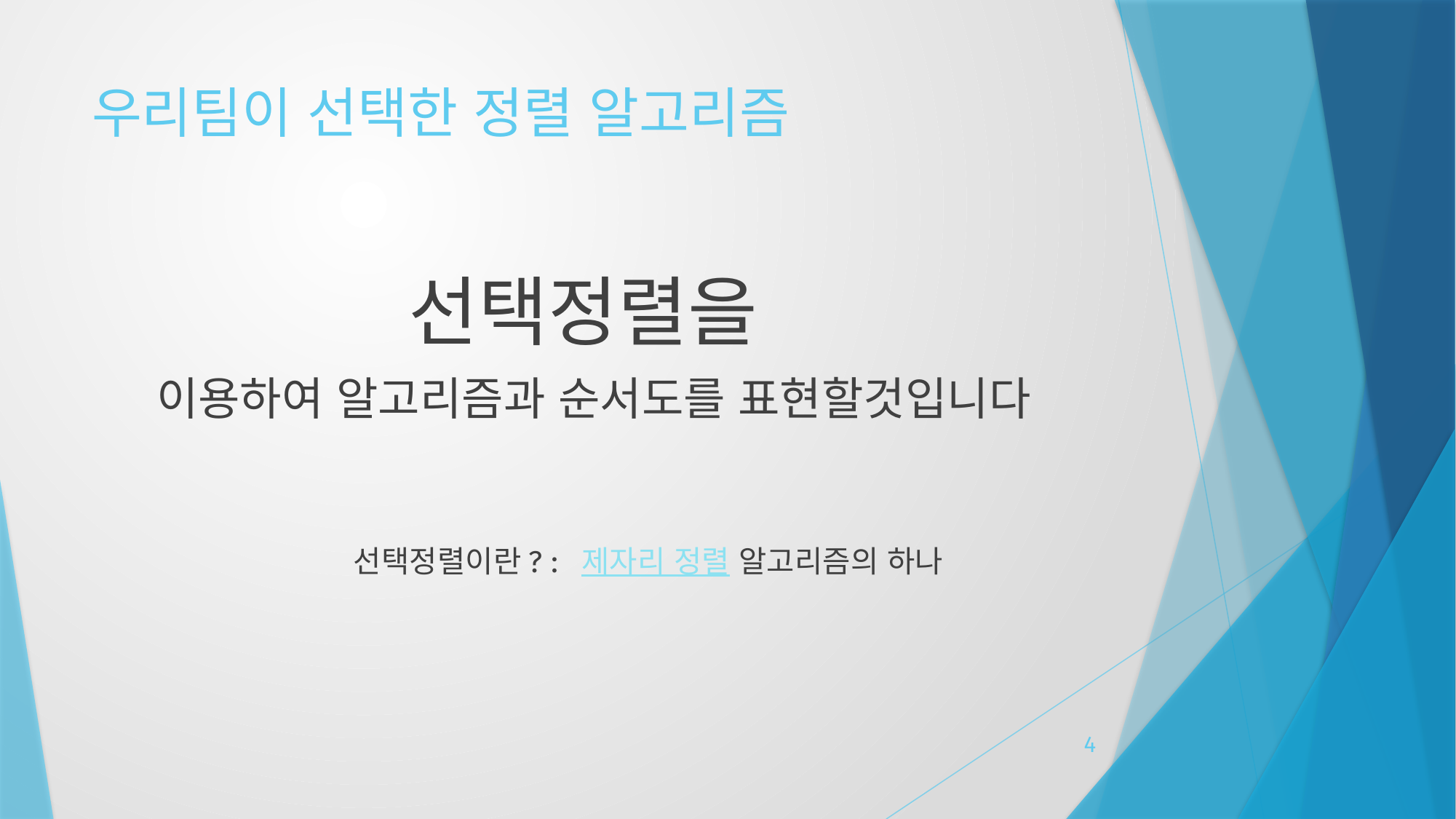

# 우리팀이 선택한 정렬 알고리즘
선택정렬을
이용하여 알고리즘과 순서도를 표현할것입니다

	선택정렬이란? :  제자리 정렬 알고리즘의 하나

4